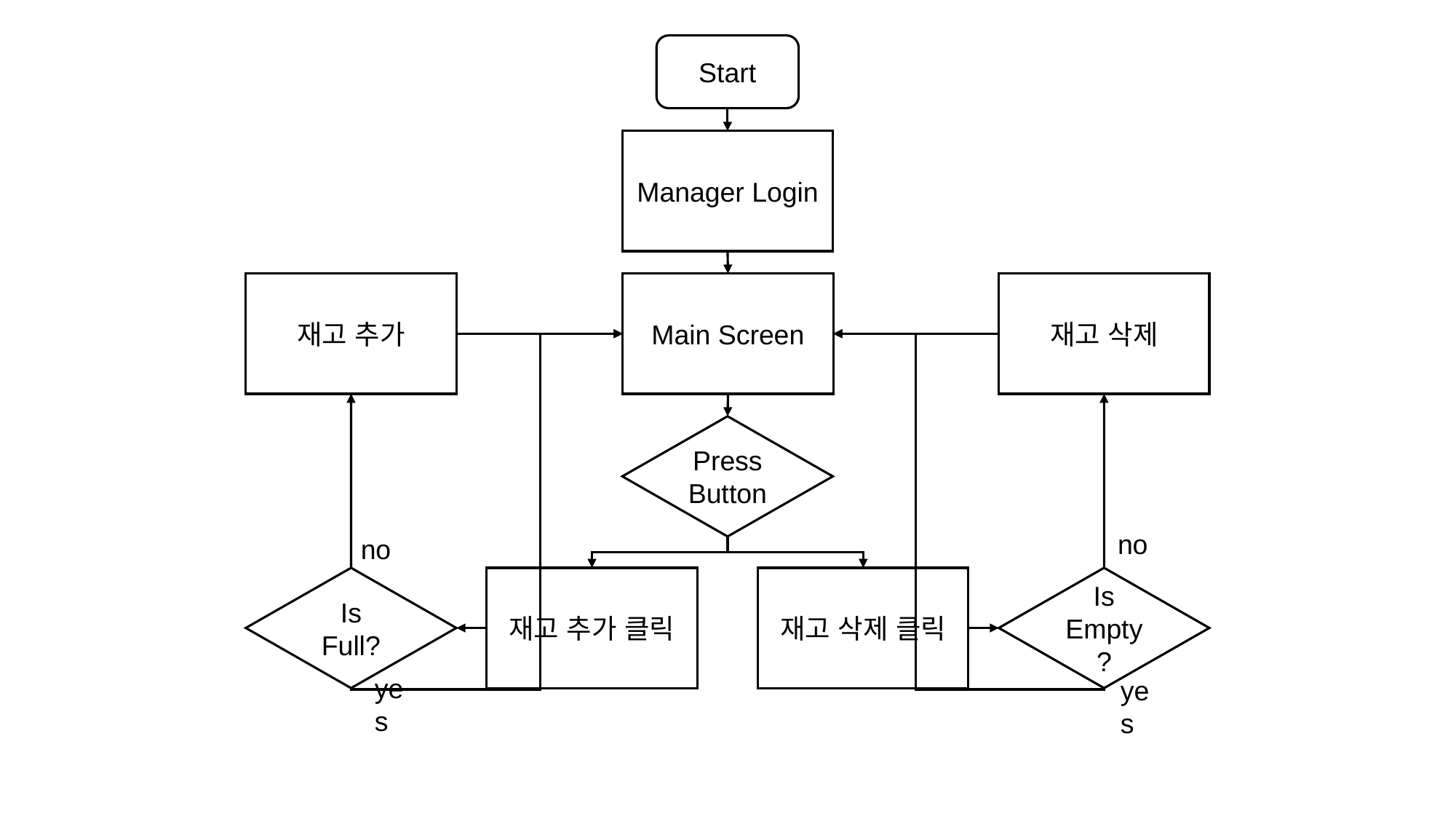

Start
Manager Login
재고 추가
Main Screen
재고 삭제
Press Button
no
no
Is Full?
재고 추가 클릭
재고 삭제 클릭
Is Empty?
yes
yes